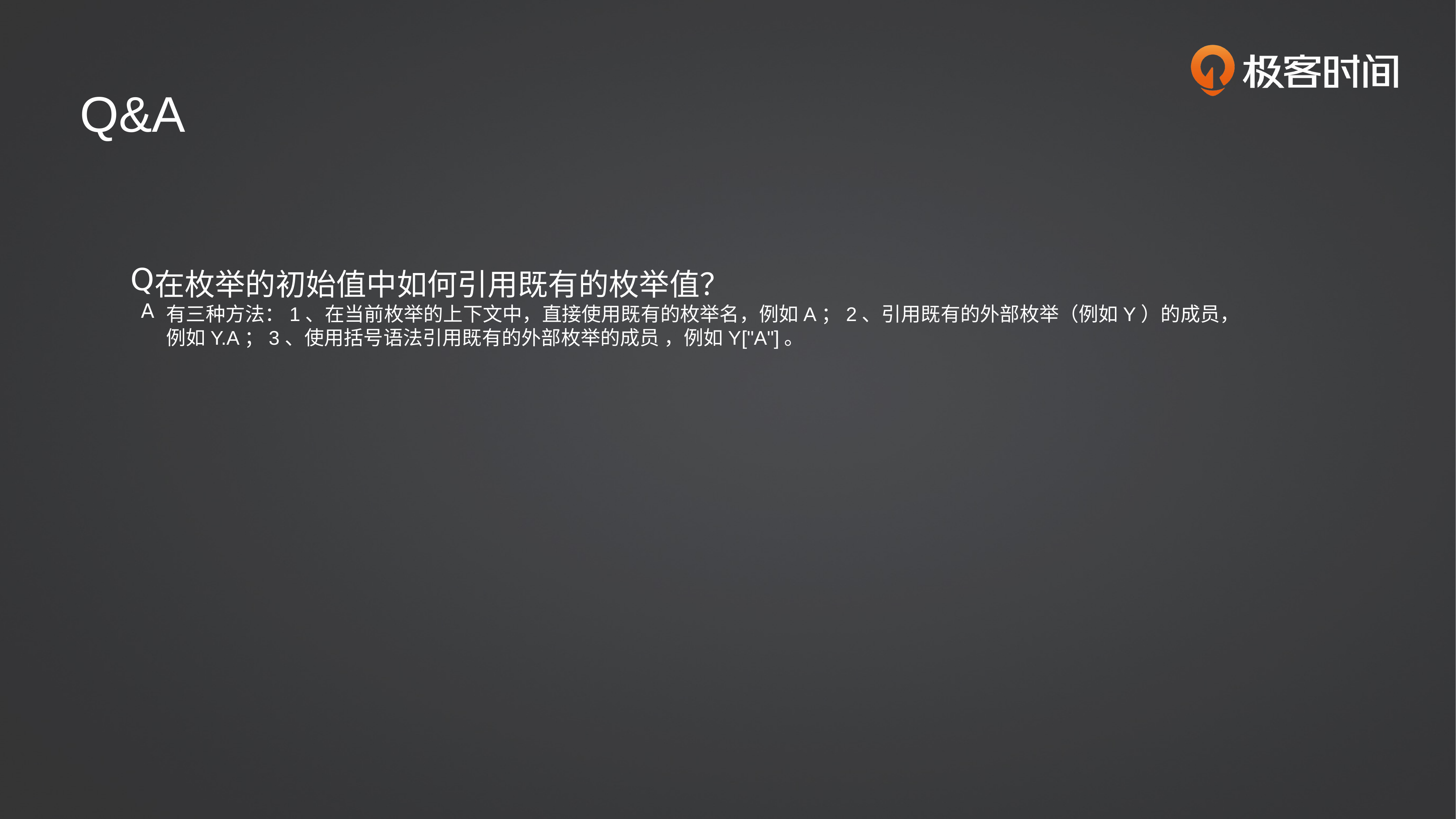

Q&A
在枚举的初始值中如何引用既有的枚举值？
有三种方法：1、在当前枚举的上下文中，直接使用既有的枚举名，例如A；2、引用既有的外部枚举（例如Y）的成员，例如Y.A；3、使用括号语法引用既有的外部枚举的成员 ，例如Y["A"]。